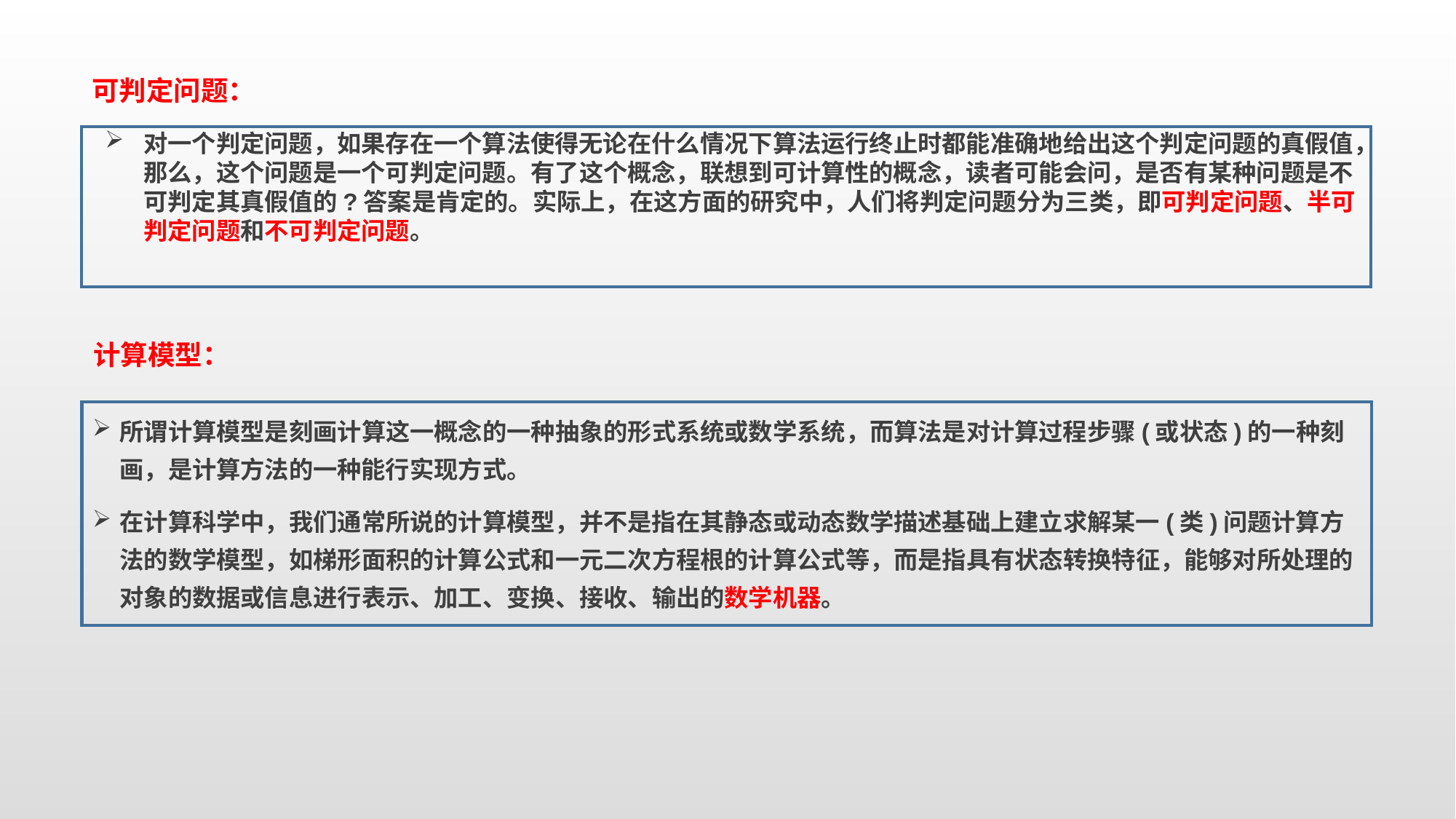

# 可判定问题：

对一个判定问题，如果存在一个算法使得无论在什么情况下算法运行终止时都能准确地给出这个判定问题的真假值，那么，这个问题是一个可判定问题。有了这个概念，联想到可计算性的概念，读者可能会问，是否有某种问题是不可判定其真假值的?答案是肯定的。实际上，在这方面的研究中，人们将判定问题分为三类，即可判定问题、半可判定问题和不可判定问题。
计算模型：

所谓计算模型是刻画计算这一概念的一种抽象的形式系统或数学系统，而算法是对计算过程步骤(或状态)的一种刻画，是计算方法的一种能行实现方式。
在计算科学中，我们通常所说的计算模型，并不是指在其静态或动态数学描述基础上建立求解某一(类)问题计算方法的数学模型，如梯形面积的计算公式和一元二次方程根的计算公式等，而是指具有状态转换特征，能够对所处理的对象的数据或信息进行表示、加工、变换、接收、输出的数学机器。

5